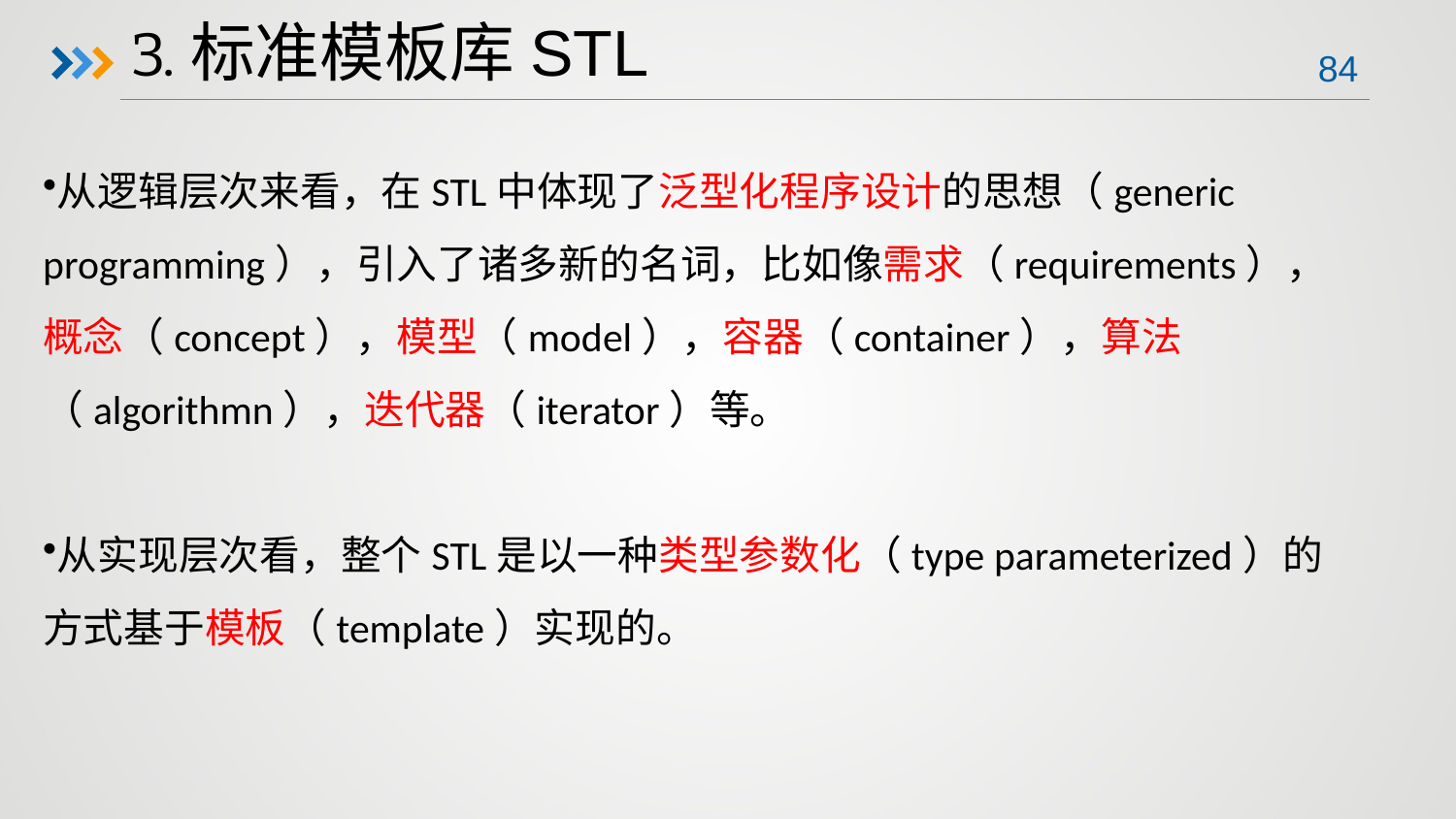

3.标准模板库STL
从逻辑层次来看，在STL中体现了泛型化程序设计的思想（generic programming），引入了诸多新的名词，比如像需求（requirements），概念（concept），模型（model），容器（container），算法（algorithmn），迭代器（iterator）等。

从实现层次看，整个STL是以一种类型参数化（type parameterized）的方式基于模板（template）实现的。